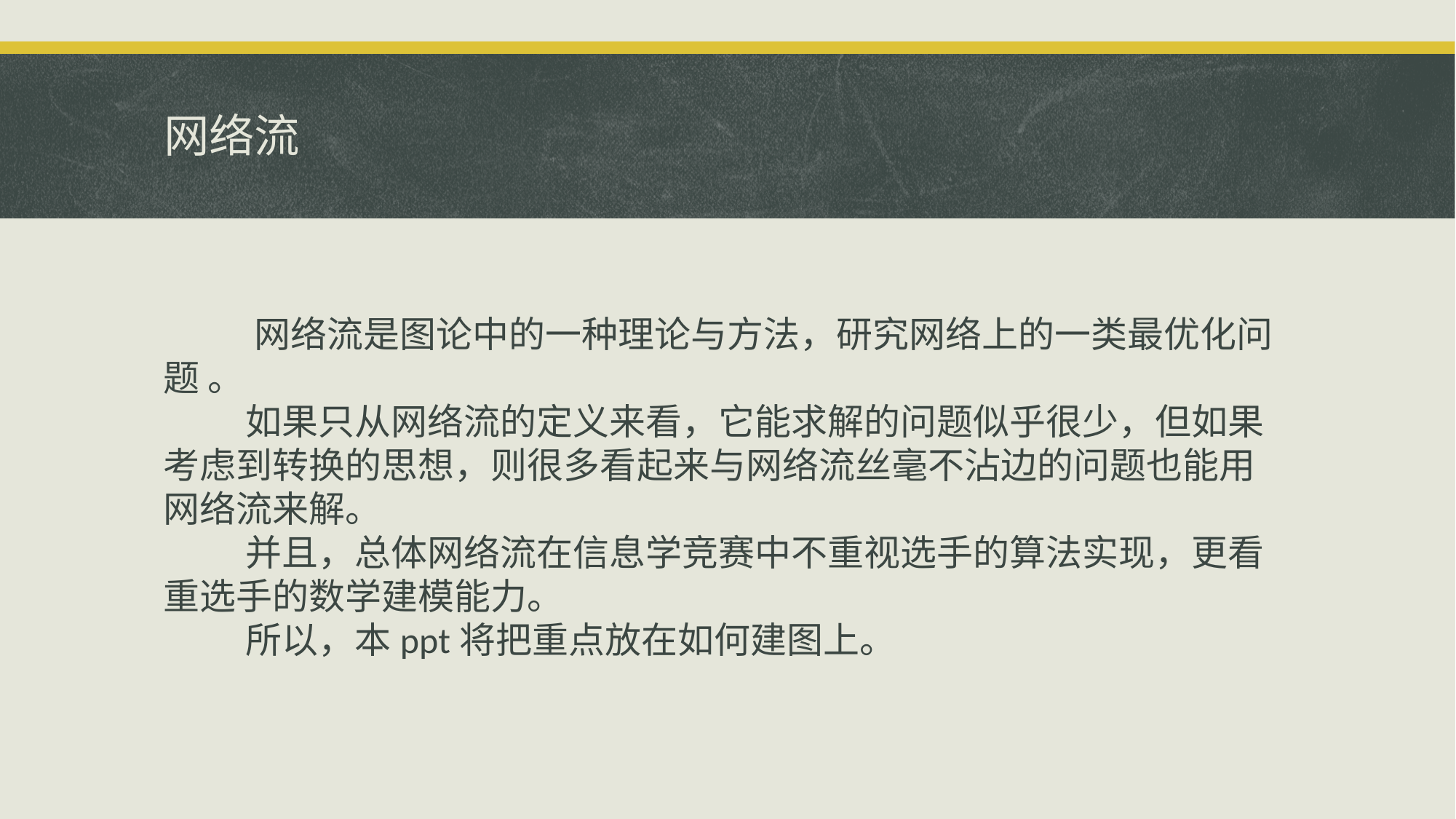

# 网络流
          网络流是图论中的一种理论与方法，研究网络上的一类最优化问题 。
         如果只从网络流的定义来看，它能求解的问题似乎很少，但如果考虑到转换的思想，则很多看起来与网络流丝毫不沾边的问题也能用网络流来解。
         并且，总体网络流在信息学竞赛中不重视选手的算法实现，更看重选手的数学建模能力。
         所以，本ppt将把重点放在如何建图上。